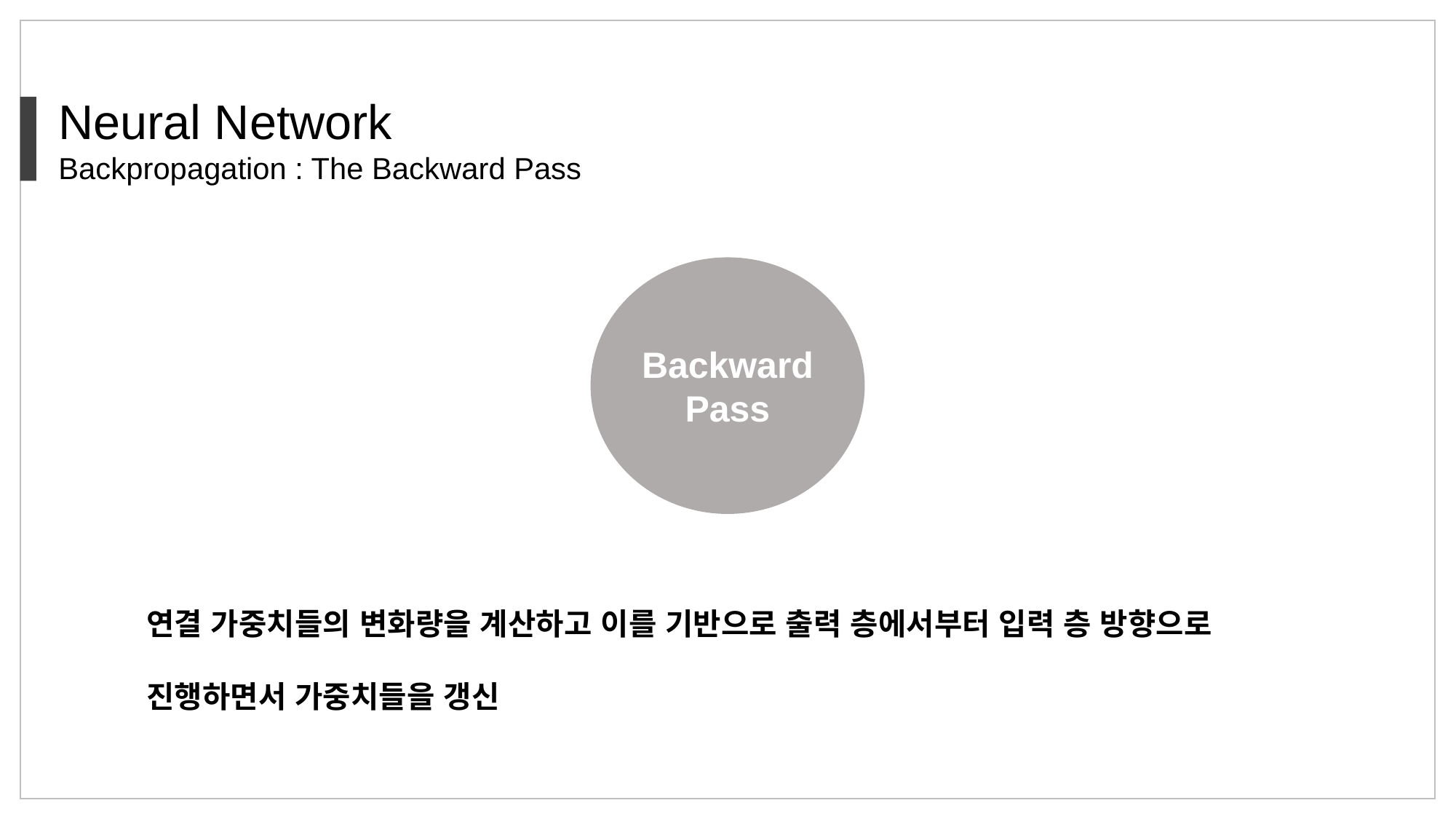

Neural Network
Backpropagation : The Backward Pass

Backward Pass
연결 가중치들의 변화량을 계산하고 이를 기반으로 출력 층에서부터 입력 층 방향으로 진행하면서 가중치들을 갱신